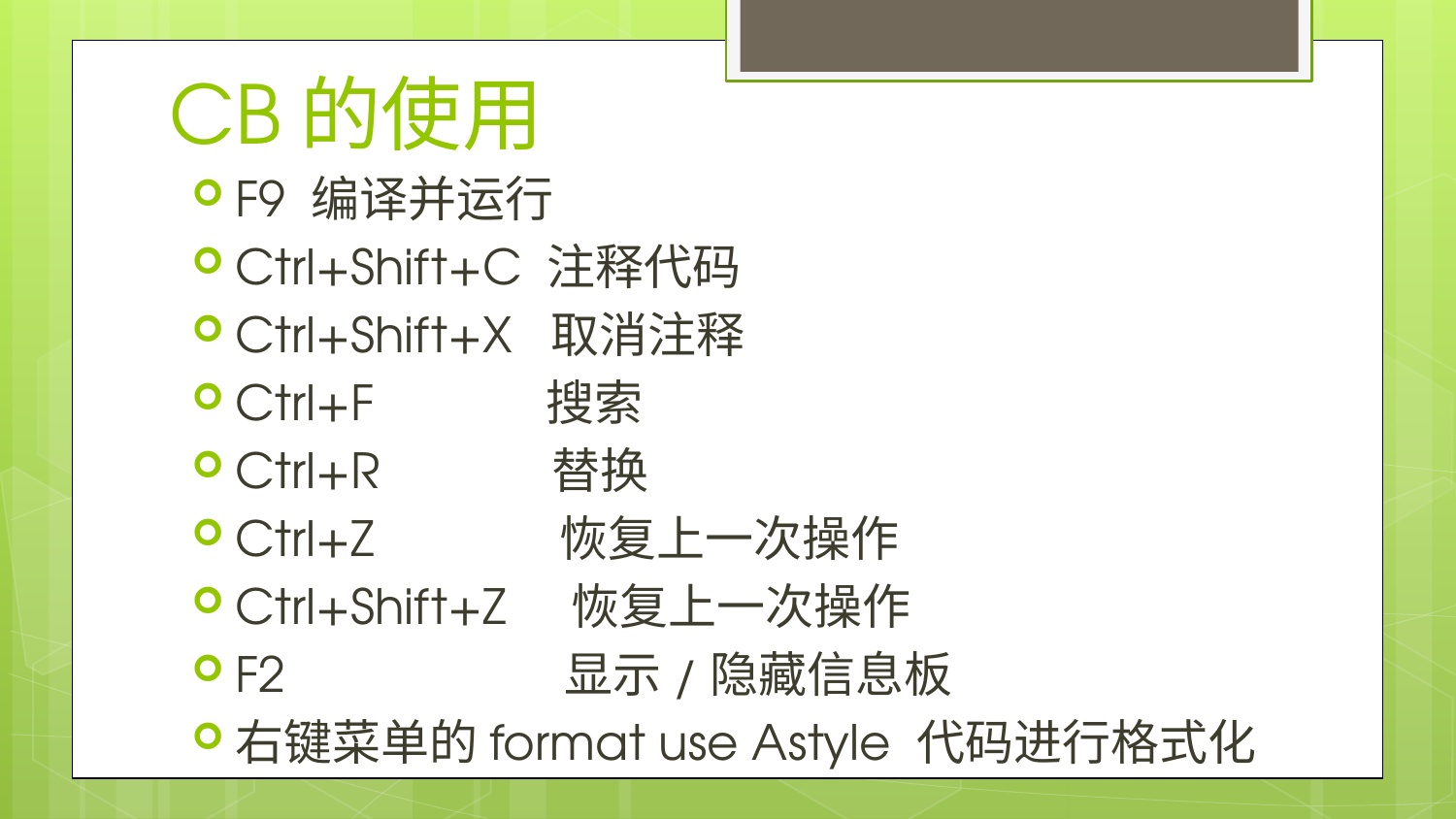

# CB的使用
F9 编译并运行
Ctrl+Shift+C 注释代码
Ctrl+Shift+X  取消注释
Ctrl+F            搜索
Ctrl+R            替换
Ctrl+Z             恢复上一次操作
Ctrl+Shift+Z    恢复上一次操作
F2                    显示/隐藏信息板
右键菜单的format use Astyle 代码进行格式化